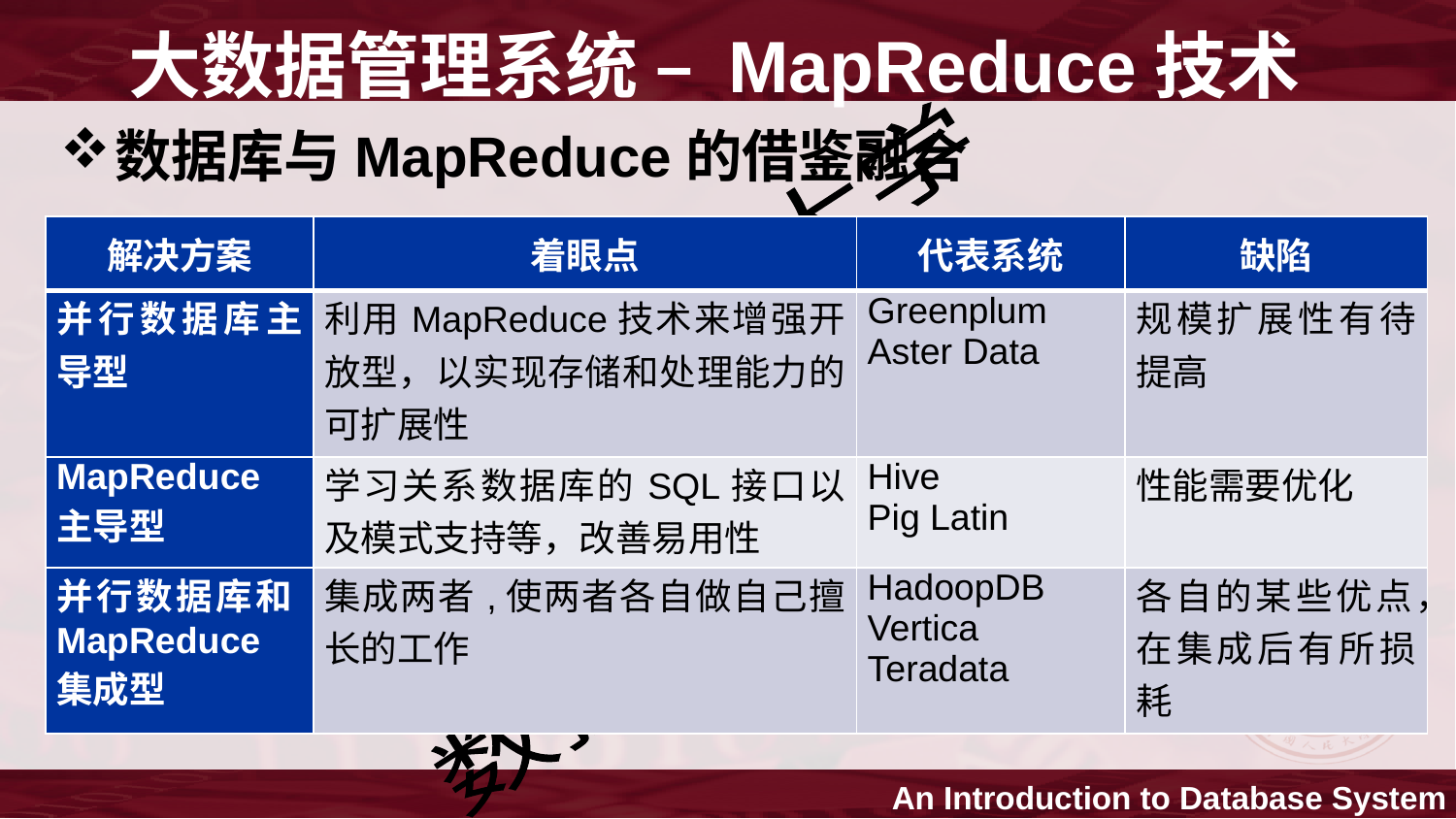

# 大数据管理系统 – MapReduce技术
数据库与MapReduce的借鉴融合

| 解决方案 | 着眼点 | 代表系统 | 缺陷 |
| --- | --- | --- | --- |
| 并行数据库主导型 | 利用MapReduce技术来增强开放型，以实现存储和处理能力的可扩展性 | Greenplum Aster Data | 规模扩展性有待提高 |
| MapReduce主导型 | 学习关系数据库的SQL接口以及模式支持等，改善易用性 | Hive Pig Latin | 性能需要优化 |
| 并行数据库和MapReduce集成型 | 集成两者,使两者各自做自己擅长的工作 | HadoopDB Vertica Teradata | 各自的某些优点，在集成后有所损耗 |